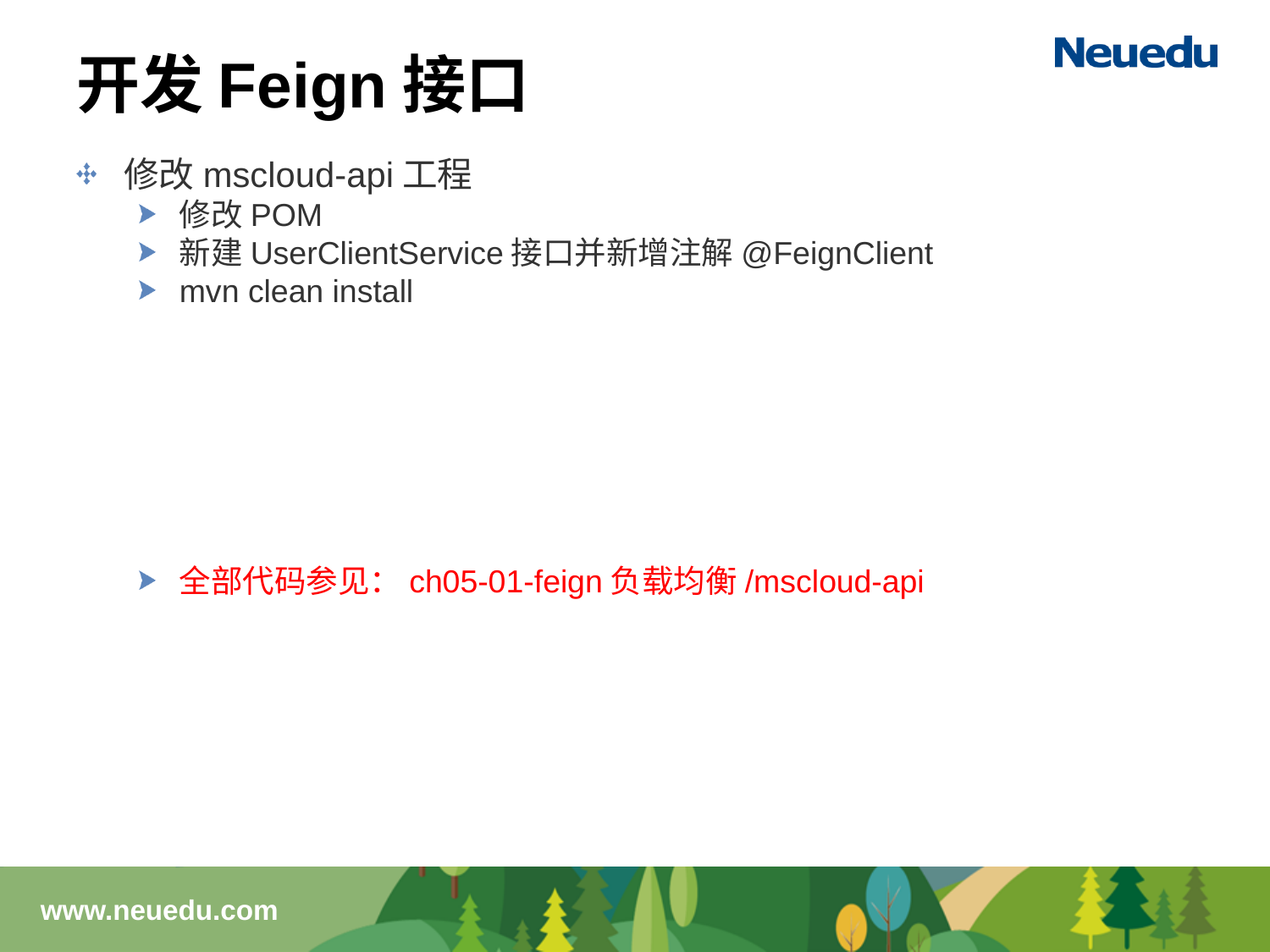

# 开发Feign接口
修改mscloud-api工程
修改POM
新建UserClientService接口并新增注解@FeignClient
mvn clean install

全部代码参见：ch05-01-feign负载均衡/mscloud-api